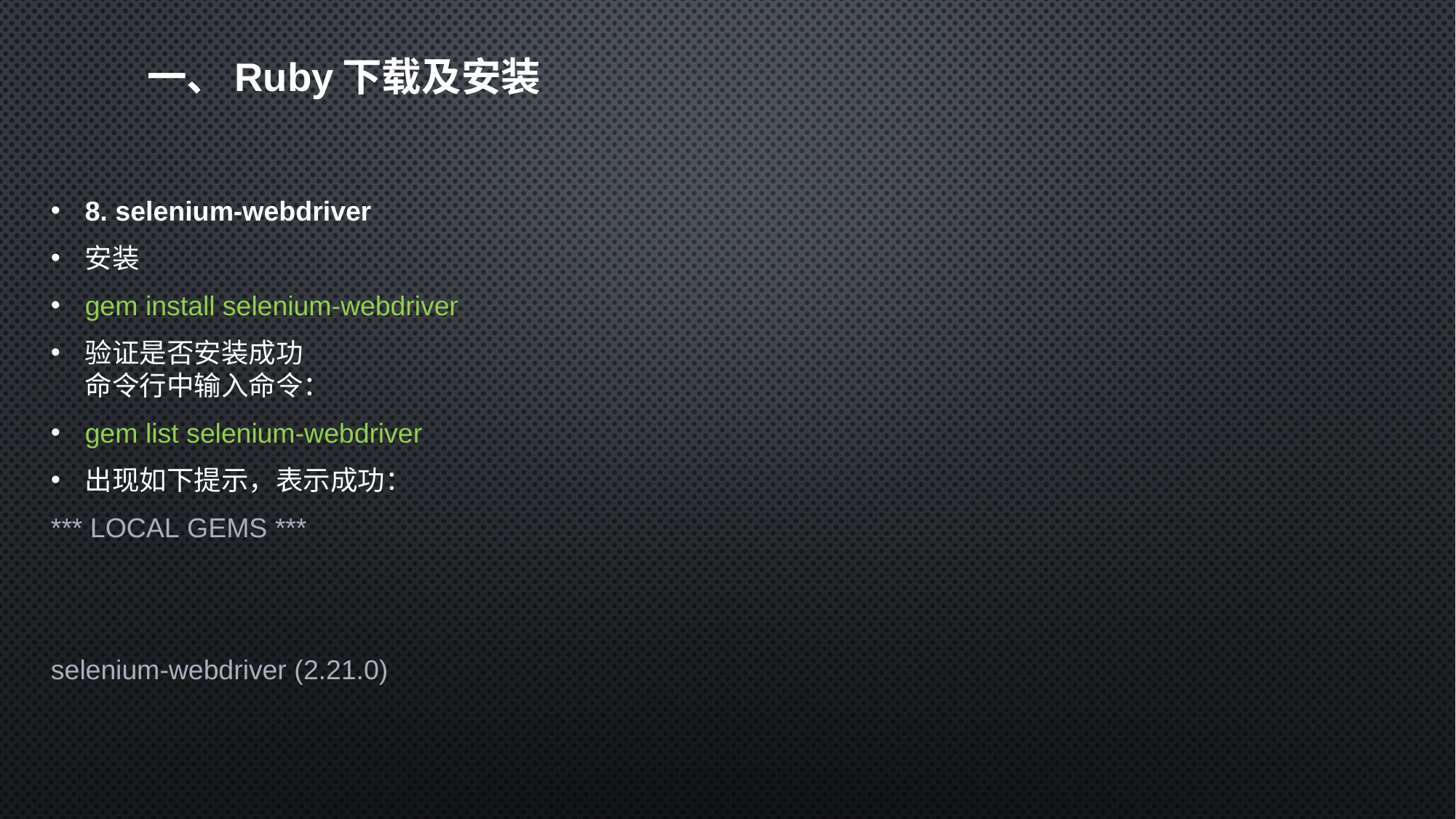

# 一、Ruby下载及安装
8. selenium-webdriver
安装
gem install selenium-webdriver
验证是否安装成功
命令行中输入命令：
gem list selenium-webdriver
出现如下提示，表示成功：
*** LOCAL GEMS ***

selenium-webdriver (2.21.0)